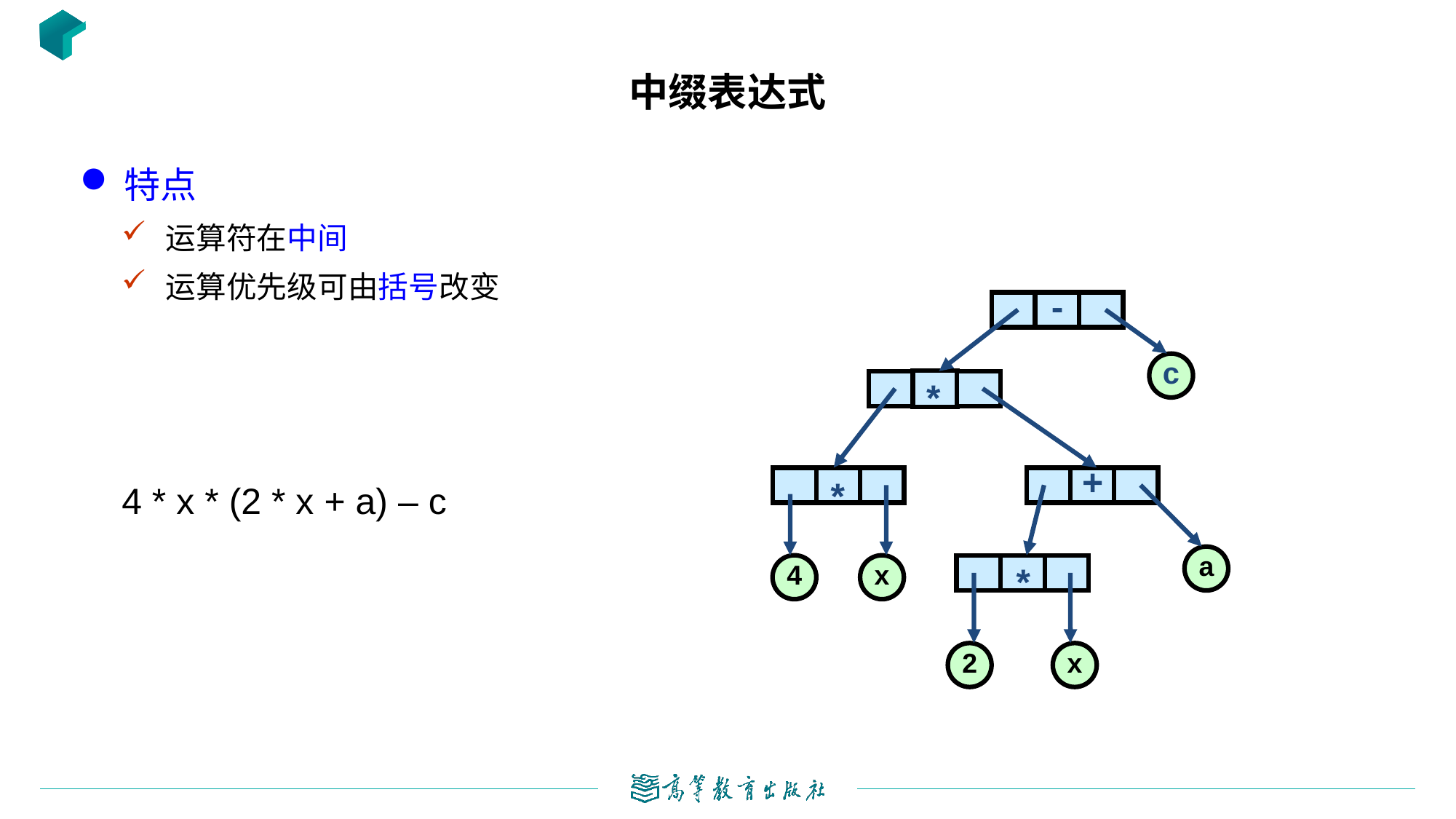

# 中缀表达式
特点
运算符在中间
运算优先级可由括号改变

4 * x * (2 * x + a) – c

-

c

*

+

*

a
4
x

*

2
x